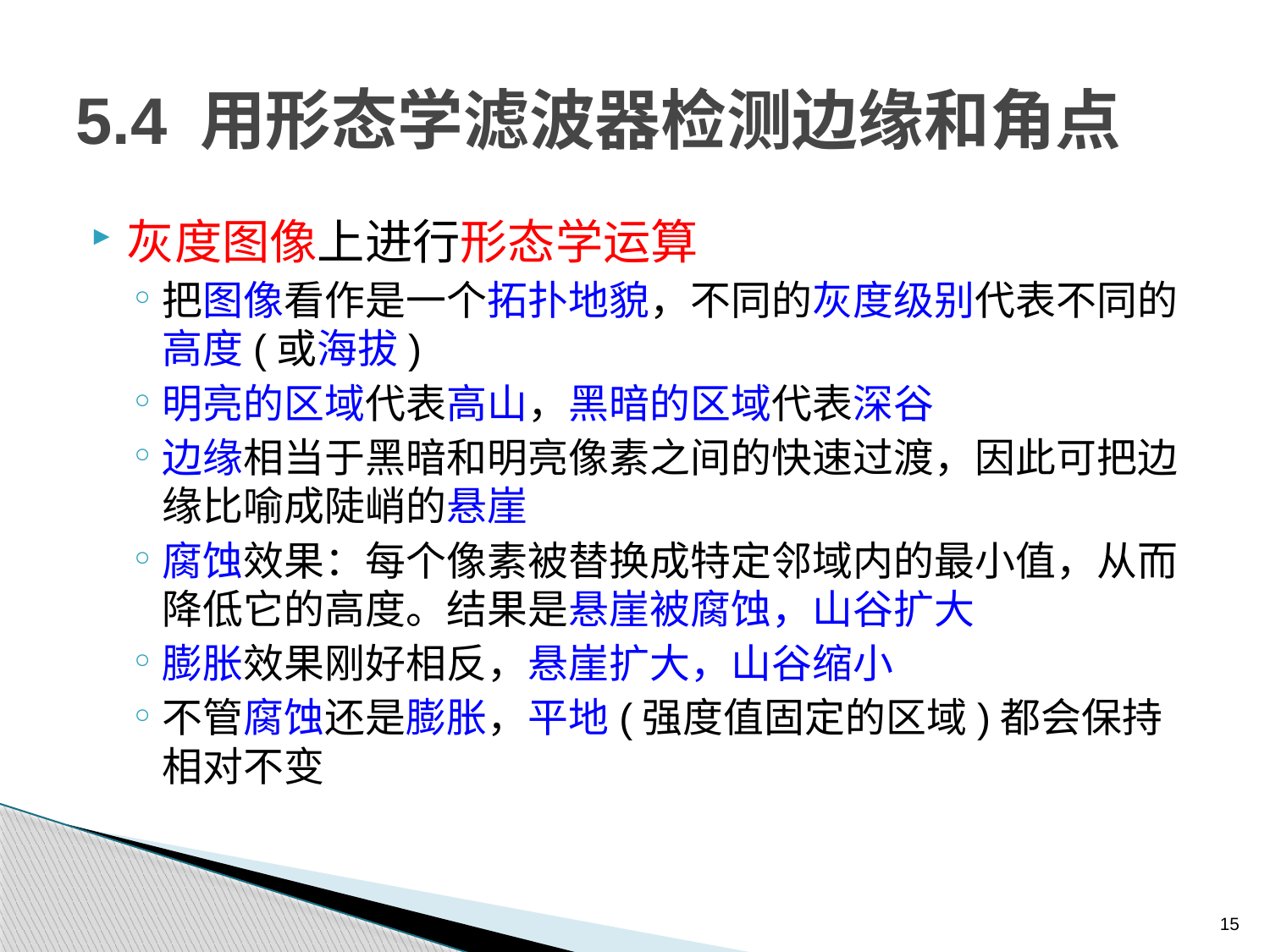

# 5.4 用形态学滤波器检测边缘和角点
灰度图像上进行形态学运算
把图像看作是一个拓扑地貌，不同的灰度级别代表不同的高度(或海拔)
明亮的区域代表高山，黑暗的区域代表深谷
边缘相当于黑暗和明亮像素之间的快速过渡，因此可把边缘比喻成陡峭的悬崖
腐蚀效果：每个像素被替换成特定邻域内的最小值，从而降低它的高度。结果是悬崖被腐蚀，山谷扩大
膨胀效果刚好相反，悬崖扩大，山谷缩小
不管腐蚀还是膨胀，平地(强度值固定的区域)都会保持相对不变
15